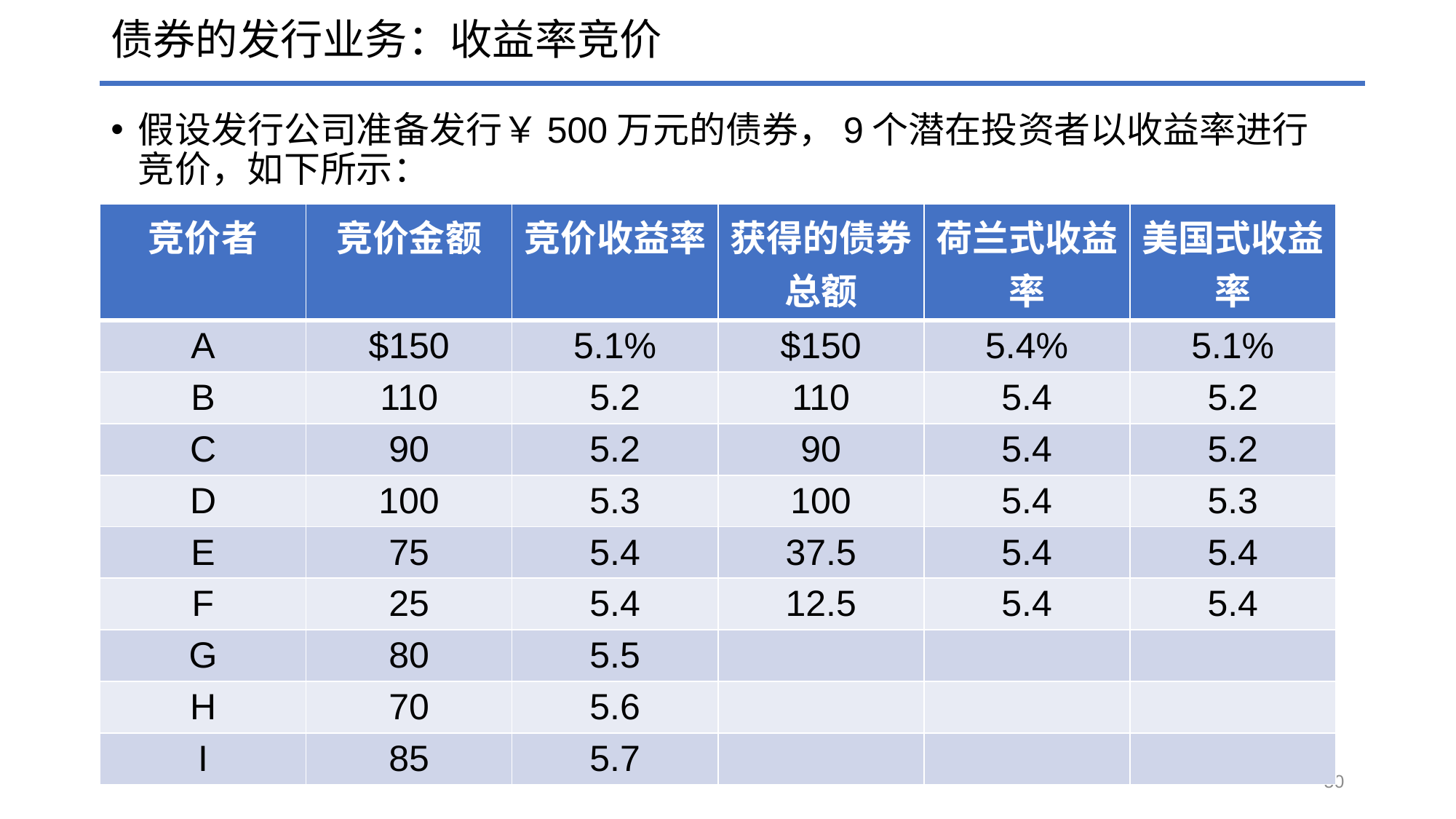

# 债券的发行业务：收益率竞价
假设发行公司准备发行￥500万元的债券，9个潜在投资者以收益率进行竞价，如下所示：
| 竞价者 | 竞价金额 | 竞价收益率 | 获得的债券总额 | 荷兰式收益率 | 美国式收益率 |
| --- | --- | --- | --- | --- | --- |
| A | $150 | 5.1% | $150 | 5.4% | 5.1% |
| B | 110 | 5.2 | 110 | 5.4 | 5.2 |
| C | 90 | 5.2 | 90 | 5.4 | 5.2 |
| D | 100 | 5.3 | 100 | 5.4 | 5.3 |
| E | 75 | 5.4 | 37.5 | 5.4 | 5.4 |
| F | 25 | 5.4 | 12.5 | 5.4 | 5.4 |
| G | 80 | 5.5 |  |  |  |
| H | 70 | 5.6 |  |  |  |
| I | 85 | 5.7 |  |  |  |
50